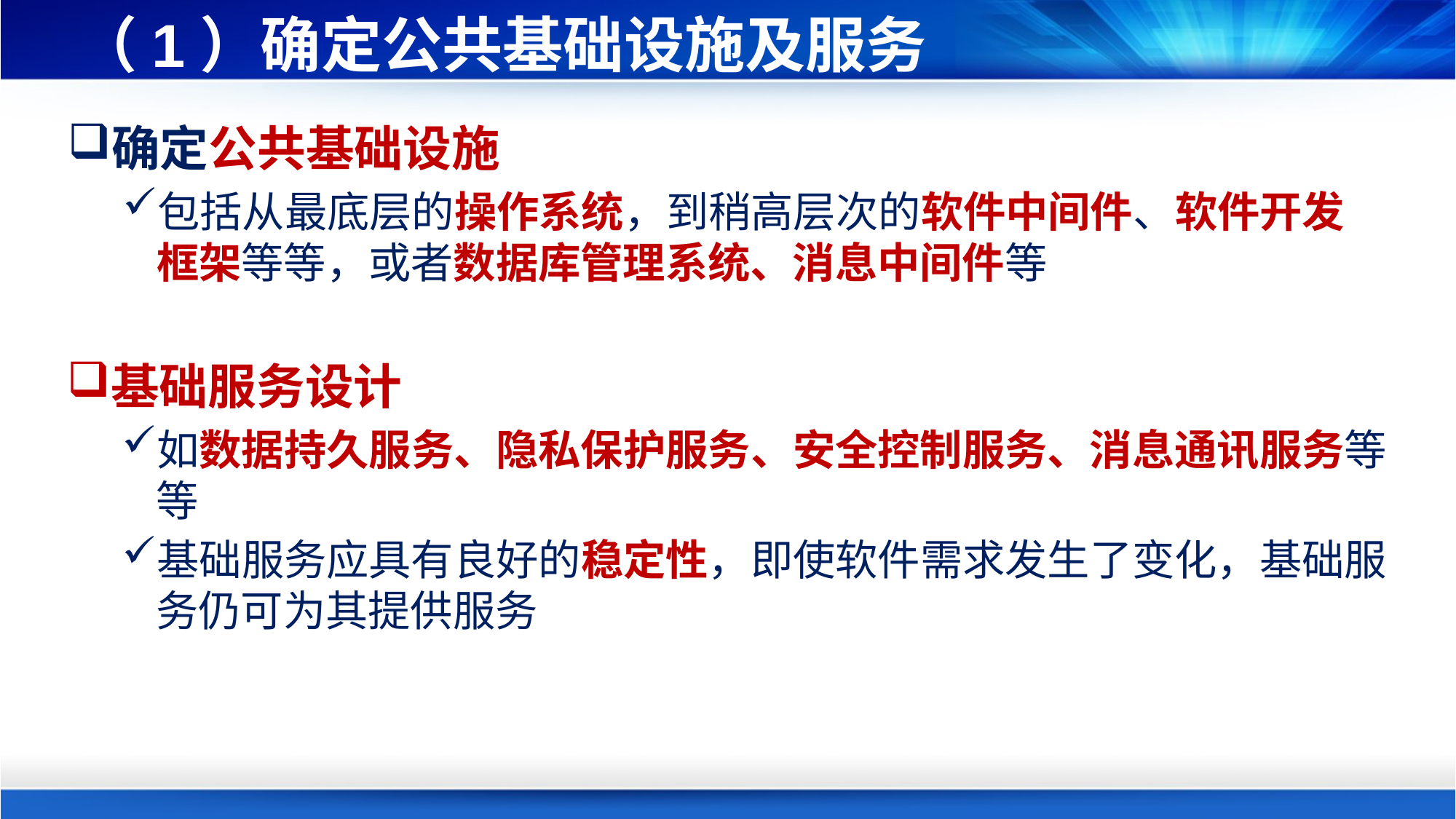

# （1）确定公共基础设施及服务
确定公共基础设施
包括从最底层的操作系统，到稍高层次的软件中间件、软件开发框架等等，或者数据库管理系统、消息中间件等

基础服务设计
如数据持久服务、隐私保护服务、安全控制服务、消息通讯服务等等
基础服务应具有良好的稳定性，即使软件需求发生了变化，基础服务仍可为其提供服务